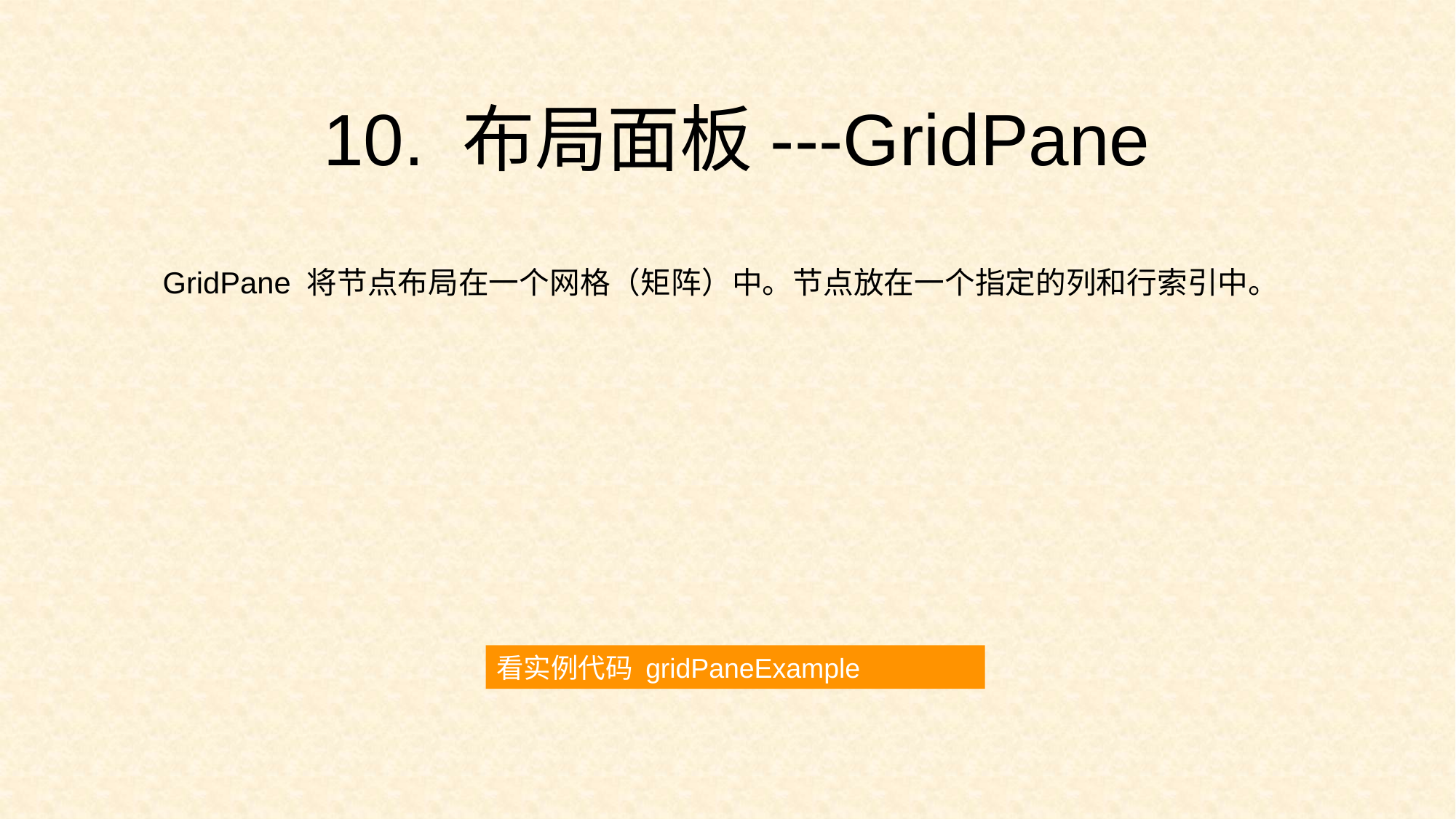

10. 布局面板---GridPane
GridPane 将节点布局在一个网格（矩阵）中。节点放在一个指定的列和行索引中。
看实例代码 gridPaneExample